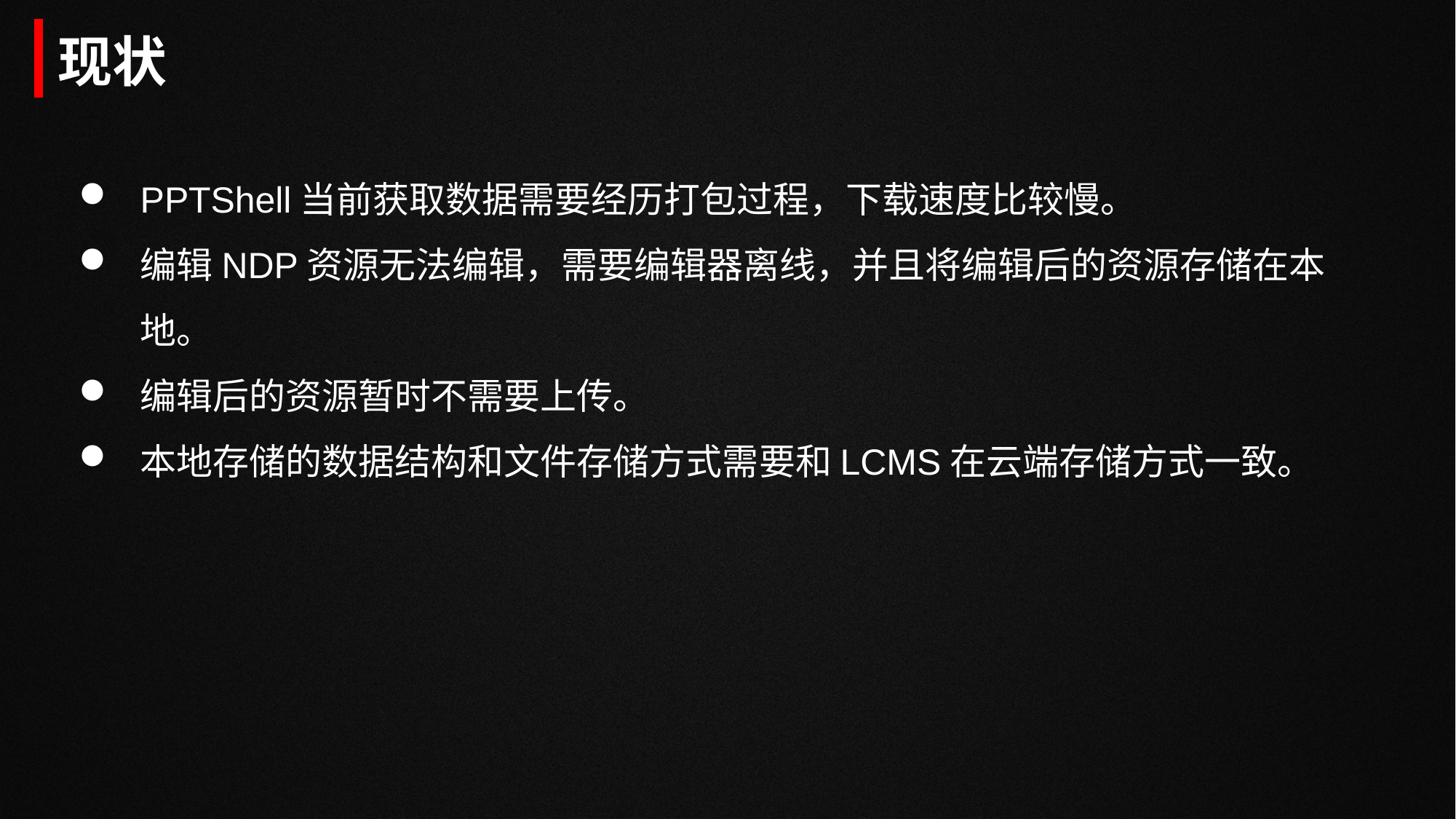

现状
PPTShell当前获取数据需要经历打包过程，下载速度比较慢。
编辑NDP资源无法编辑，需要编辑器离线，并且将编辑后的资源存储在本地。
编辑后的资源暂时不需要上传。
本地存储的数据结构和文件存储方式需要和LCMS在云端存储方式一致。